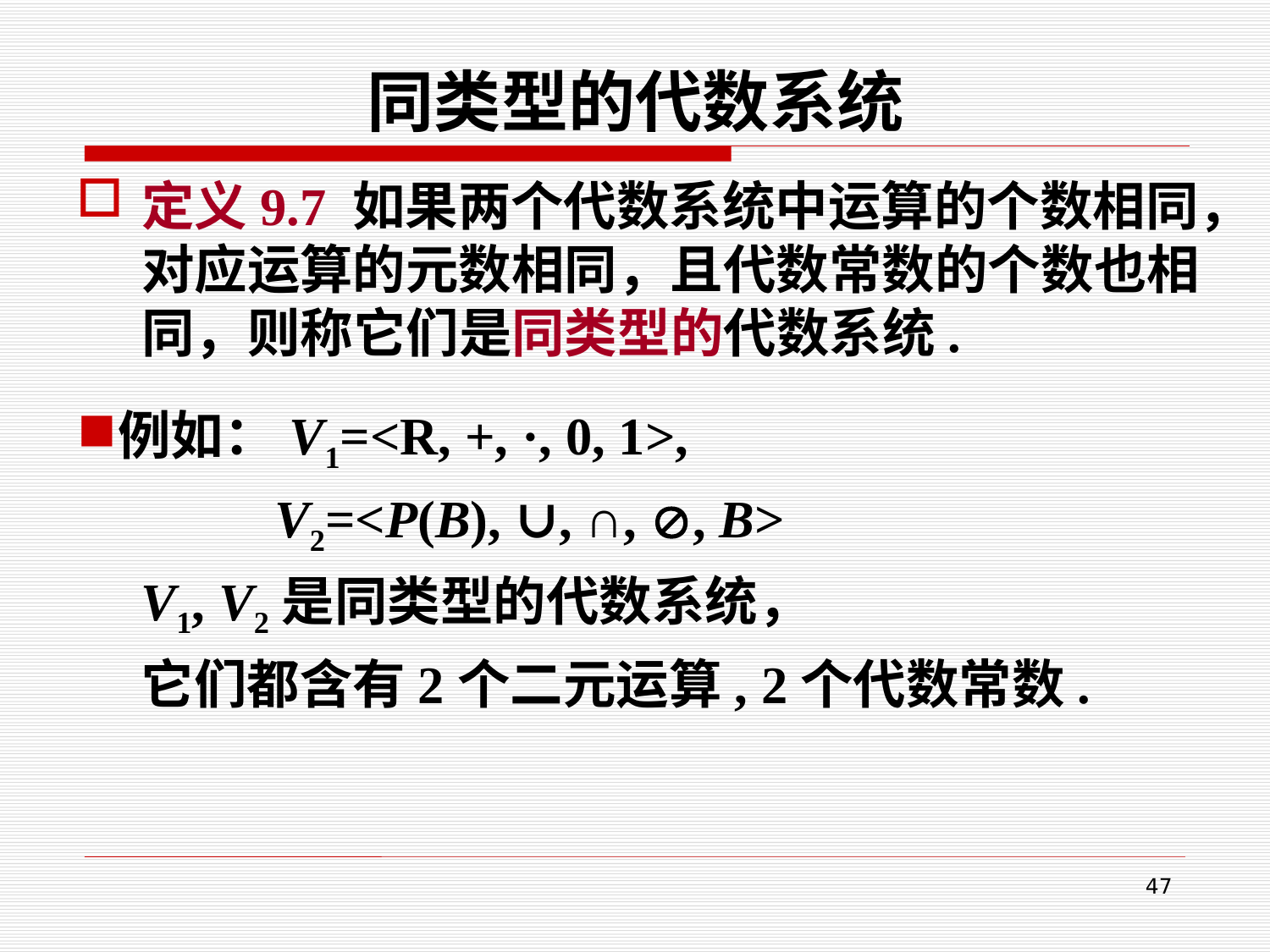

# 同类型的代数系统
定义9.7 如果两个代数系统中运算的个数相同，对应运算的元数相同，且代数常数的个数也相同，则称它们是同类型的代数系统.
例如：V1=<R, +, ·, 0, 1>,
          V2=<P(B), ∪, ∩, ∅, B>
V1, V2是同类型的代数系统，
它们都含有2个二元运算, 2个代数常数.
47